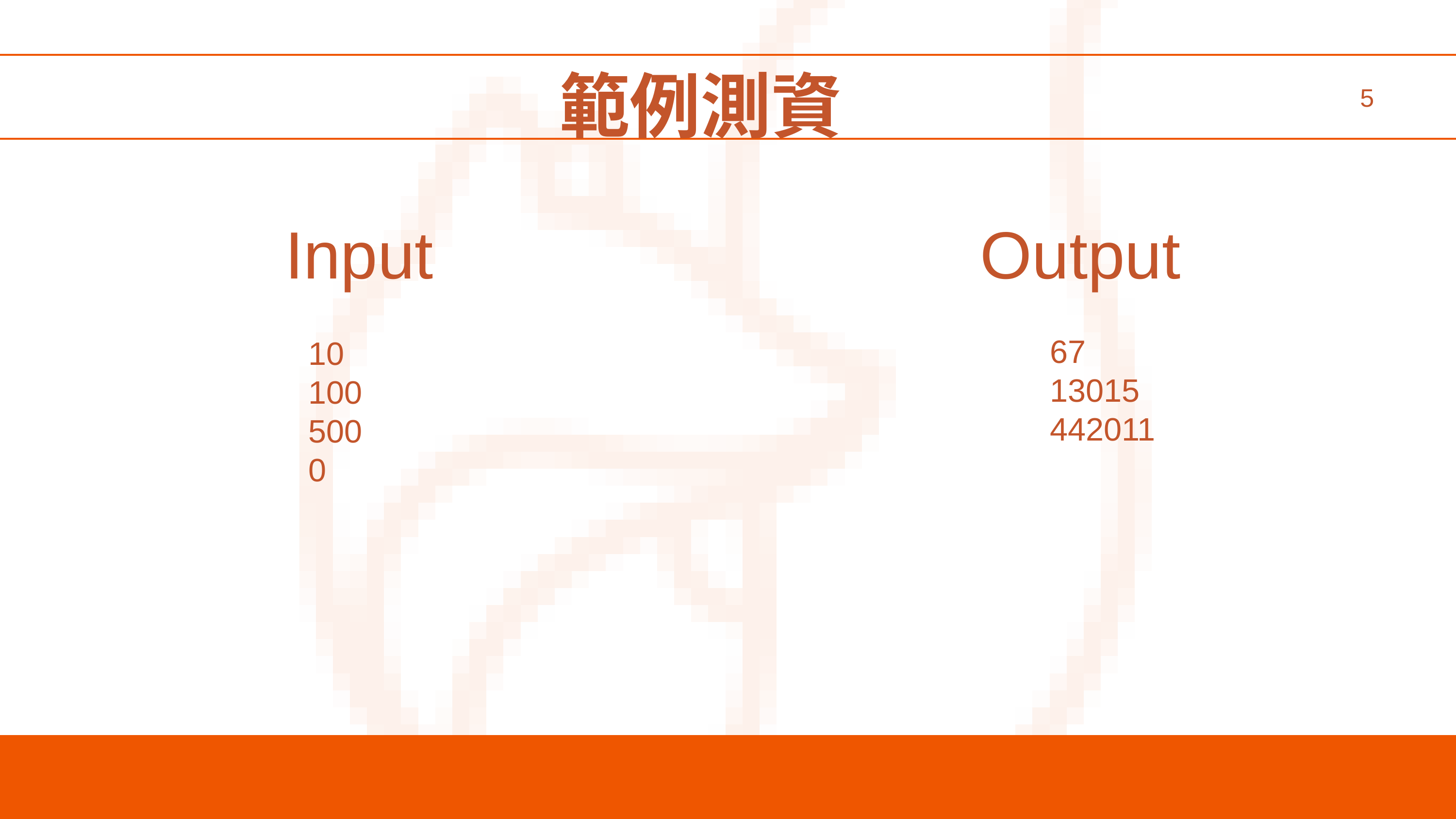

範例測資

5
Input
Output
67
13015
442011
10
100
500
0